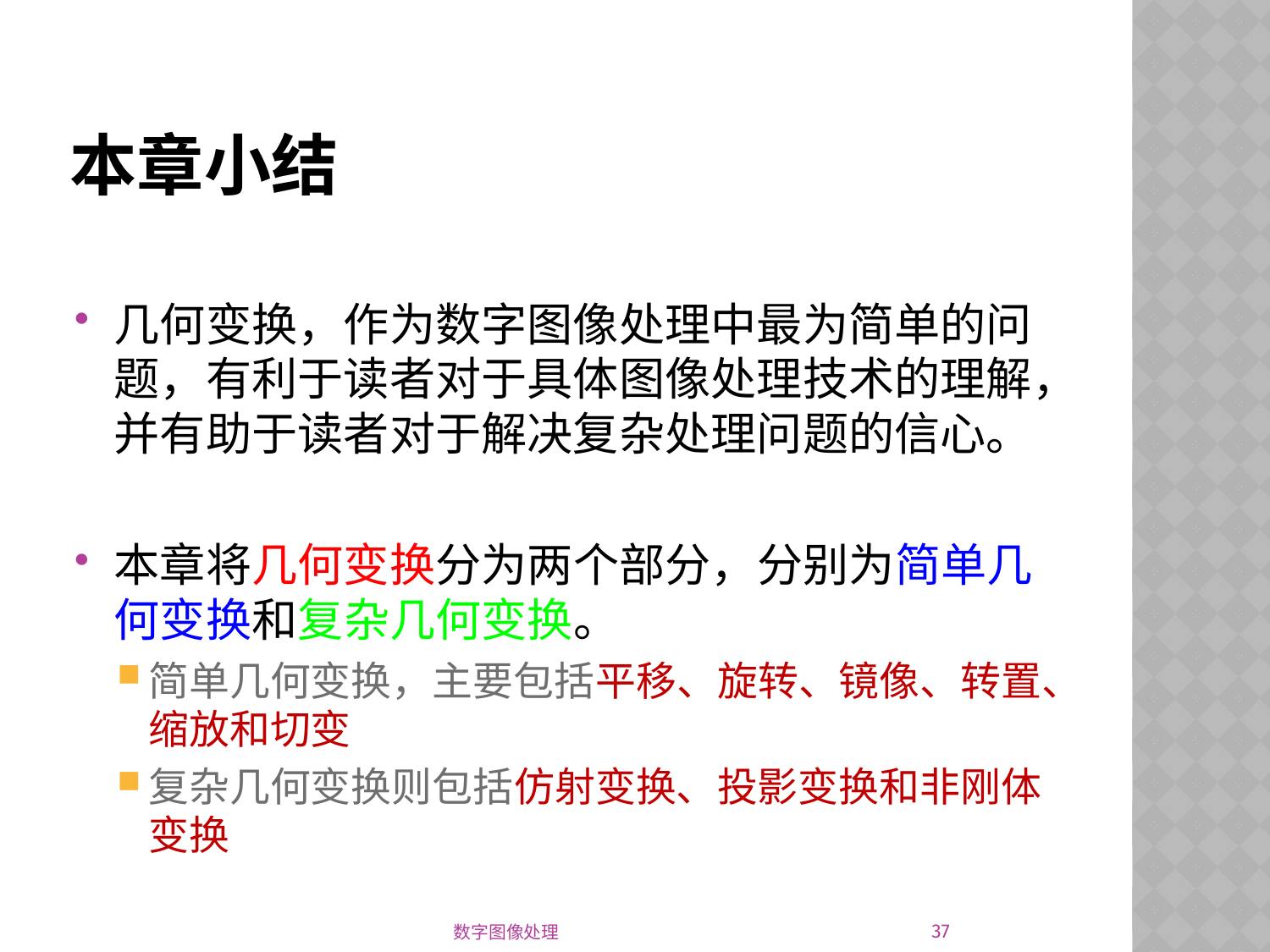

# 本章小结

几何变换，作为数字图像处理中最为简单的问题，有利于读者对于具体图像处理技术的理解，并有助于读者对于解决复杂处理问题的信心。

本章将几何变换分为两个部分，分别为简单几何变换和复杂几何变换。
简单几何变换，主要包括平移、旋转、镜像、转置、缩放和切变
复杂几何变换则包括仿射变换、投影变换和非刚体变换
37
数字图像处理